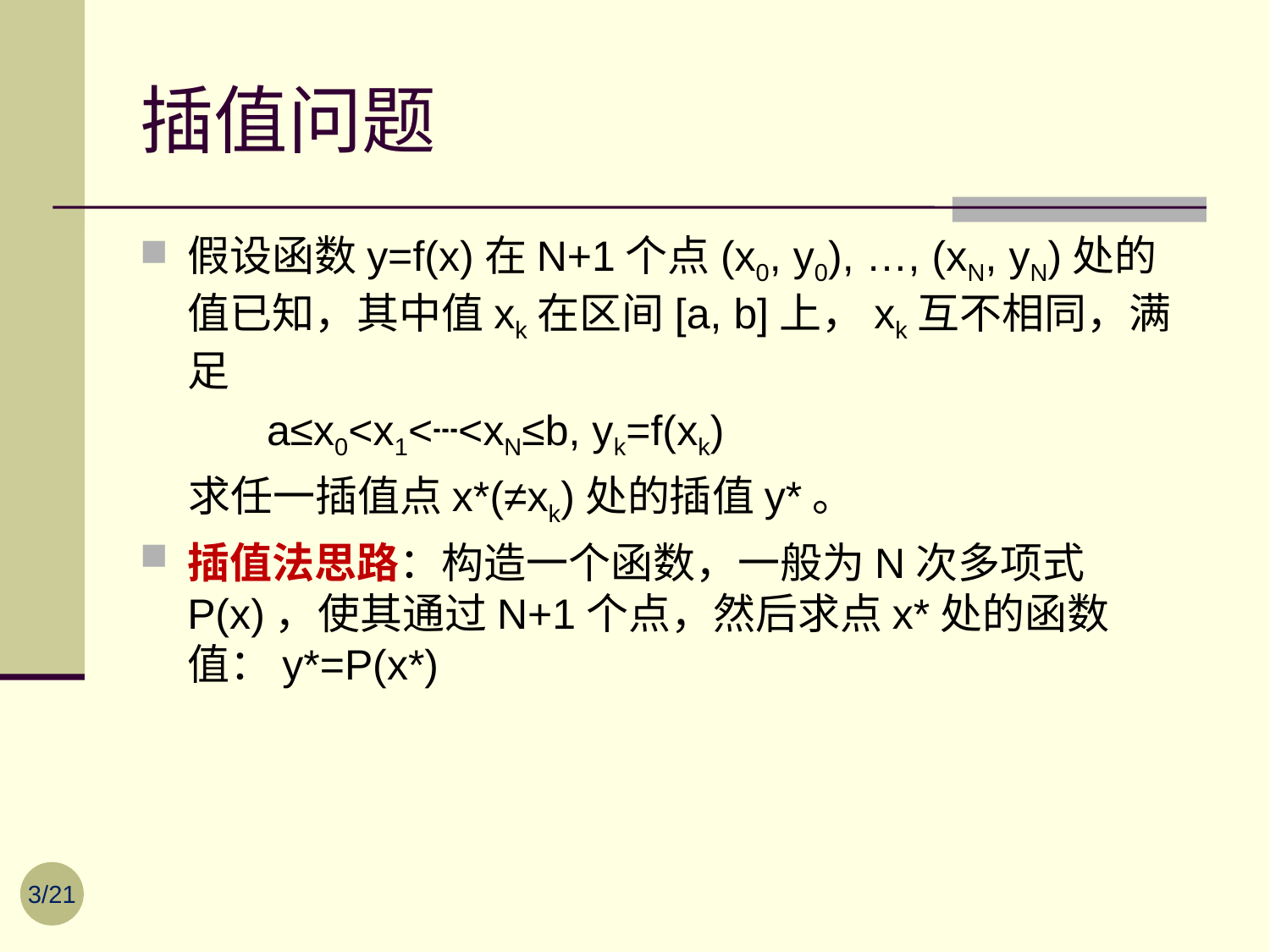

# 插值问题
假设函数y=f(x)在N+1个点(x0, y0), …, (xN, yN)处的值已知，其中值xk在区间[a, b]上，xk互不相同，满足
  	a≤x0<x1<┄<xN≤b, yk=f(xk)
    求任一插值点x*(≠xk)处的插值y*。
插值法思路：构造一个函数，一般为N次多项式P(x)，使其通过N+1个点，然后求点x*处的函数值：y*=P(x*)